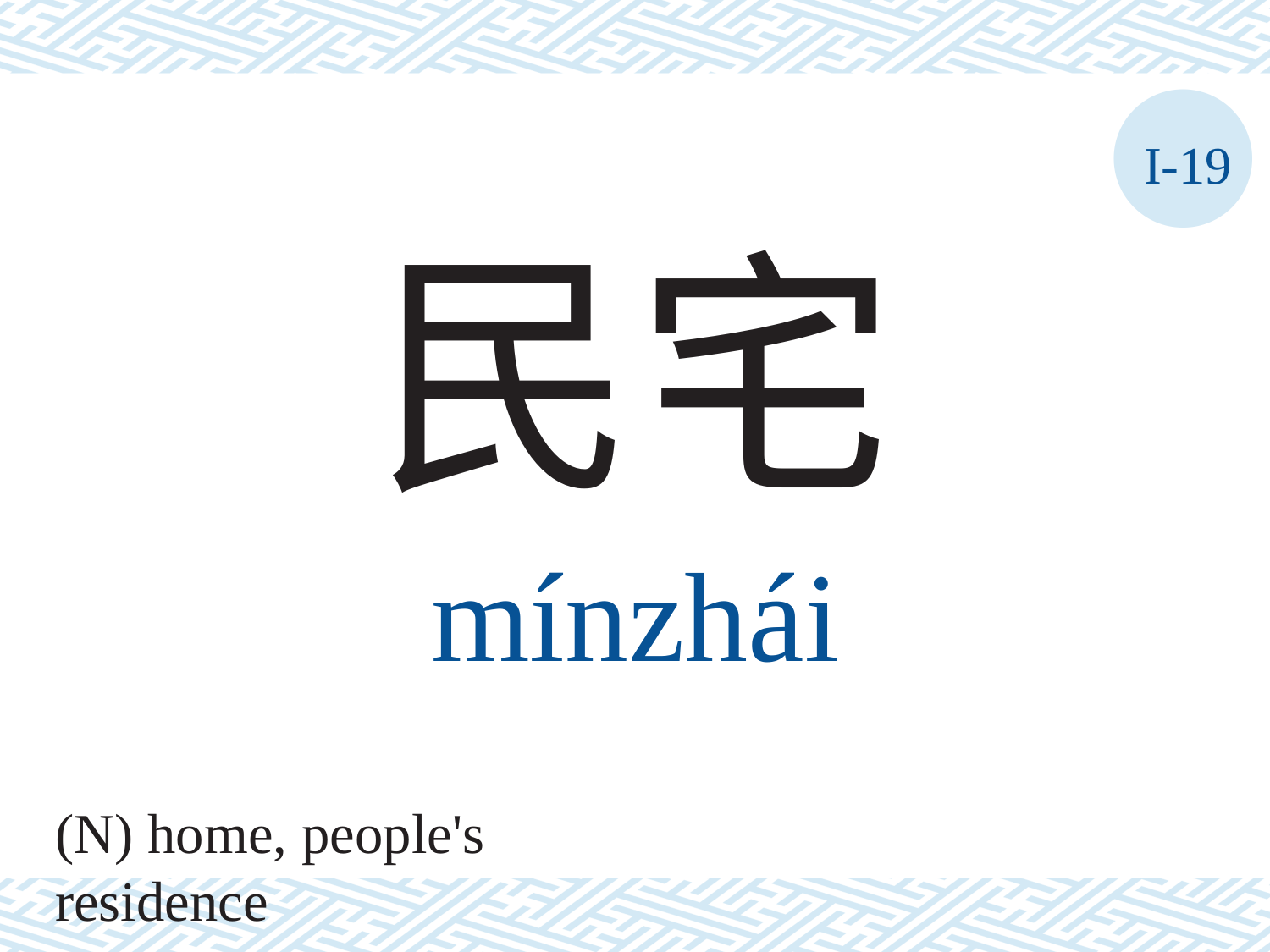

I-19
民宅
mínzhái
(N) home, people's residence